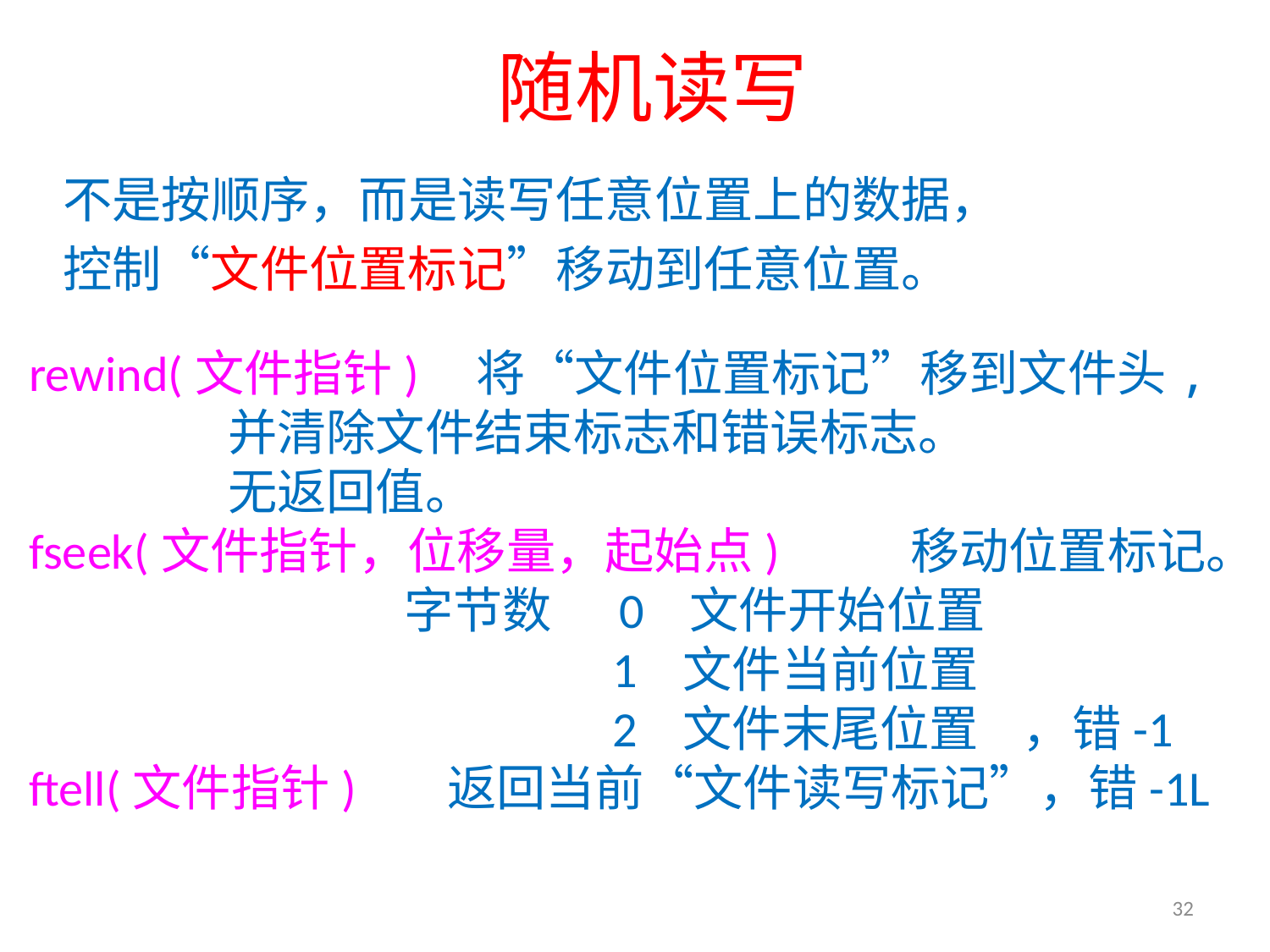

# 随机读写
不是按顺序，而是读写任意位置上的数据，
控制“文件位置标记”移动到任意位置。
rewind(文件指针)    将“文件位置标记”移到文件头,
                 并清除文件结束标志和错误标志。
                 无返回值。
fseek(文件指针，位移量，起始点)    移动位置标记。
                                 字节数     0   文件开始位置
                                                    1   文件当前位置
                                                    2   文件末尾位置    ，错-1
ftell(文件指针)       返回当前“文件读写标记”，错-1L
32